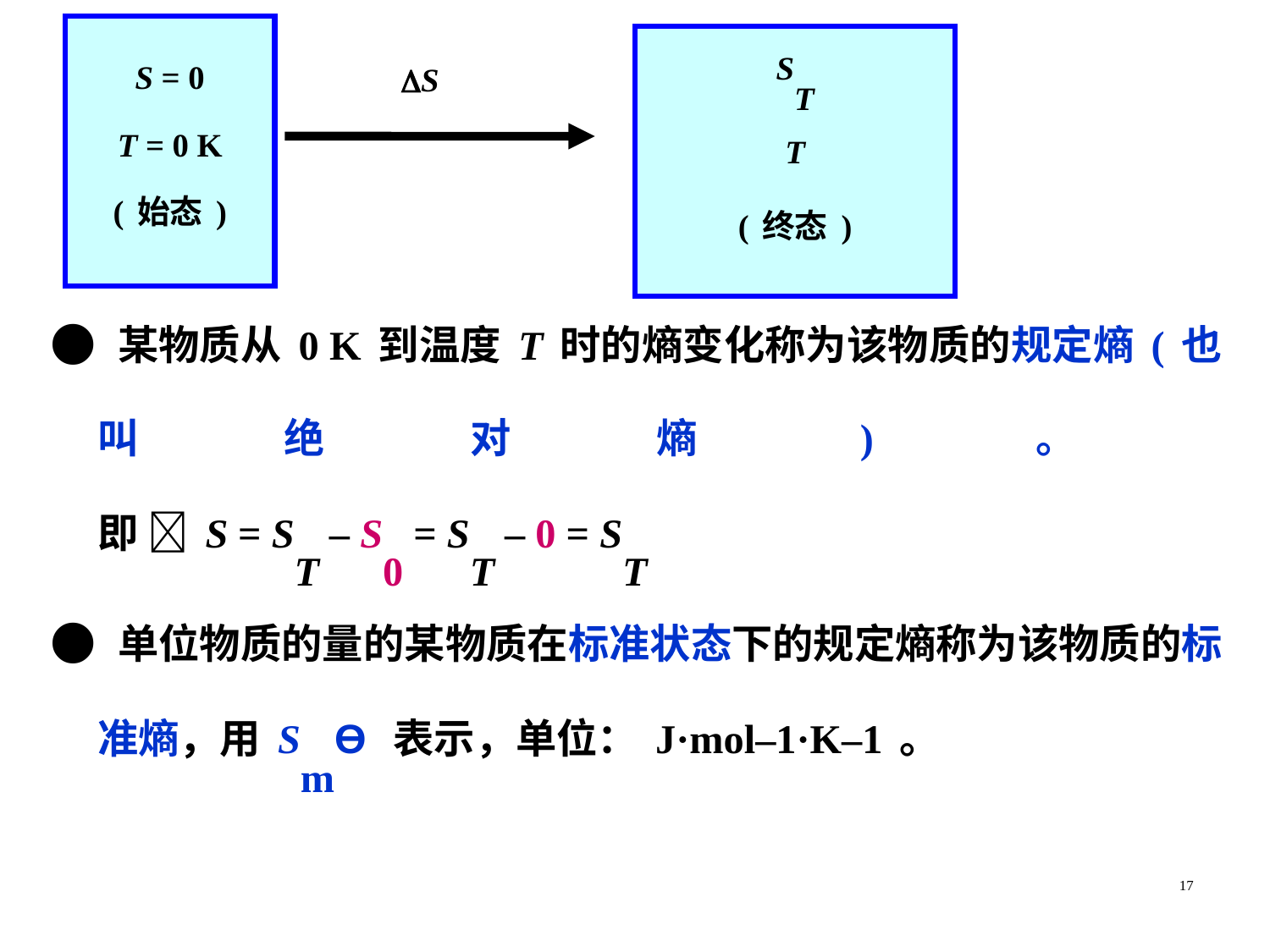

S = 0
T = 0 K
(始态)
ST
T
(终态)
ΔS

某物质从0 K到温度T时的熵变化称为该物质的规定熵(也叫绝对熵)。
即 ΔS = ST – S0 = ST – 0 = ST
单位物质的量的某物质在标准状态下的规定熵称为该物质的标准熵，用SmƟ 表示，单位：J·mol–1·K–1。

17